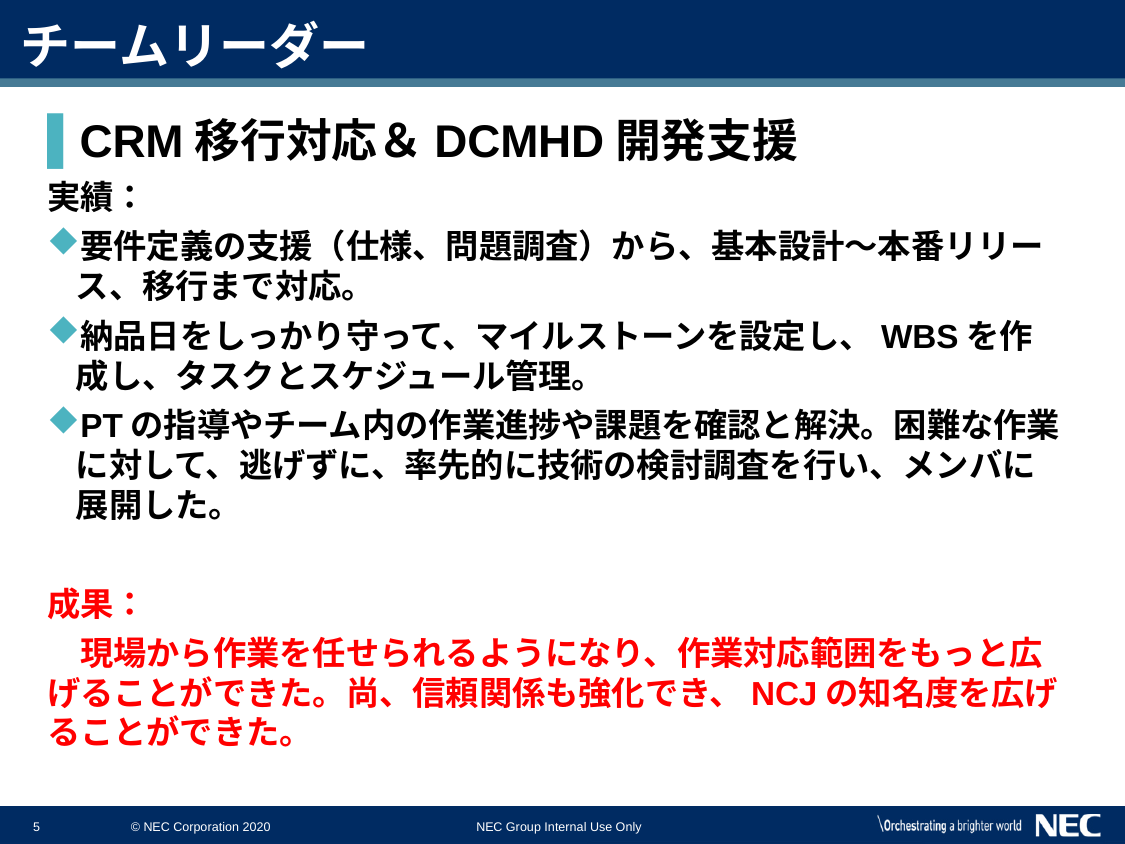

# チームリーダー
CRM移行対応＆DCMHD開発支援
実績：
要件定義の支援（仕様、問題調査）から、基本設計～本番リリース、移行まで対応。
納品日をしっかり守って、マイルストーンを設定し、WBSを作成し、タスクとスケジュール管理。
PTの指導やチーム内の作業進捗や課題を確認と解決。困難な作業に対して、逃げずに、率先的に技術の検討調査を行い、メンバに展開した。

成果：
　現場から作業を任せられるようになり、作業対応範囲をもっと広げることができた。尚、信頼関係も強化でき、NCJの知名度を広げることができた。